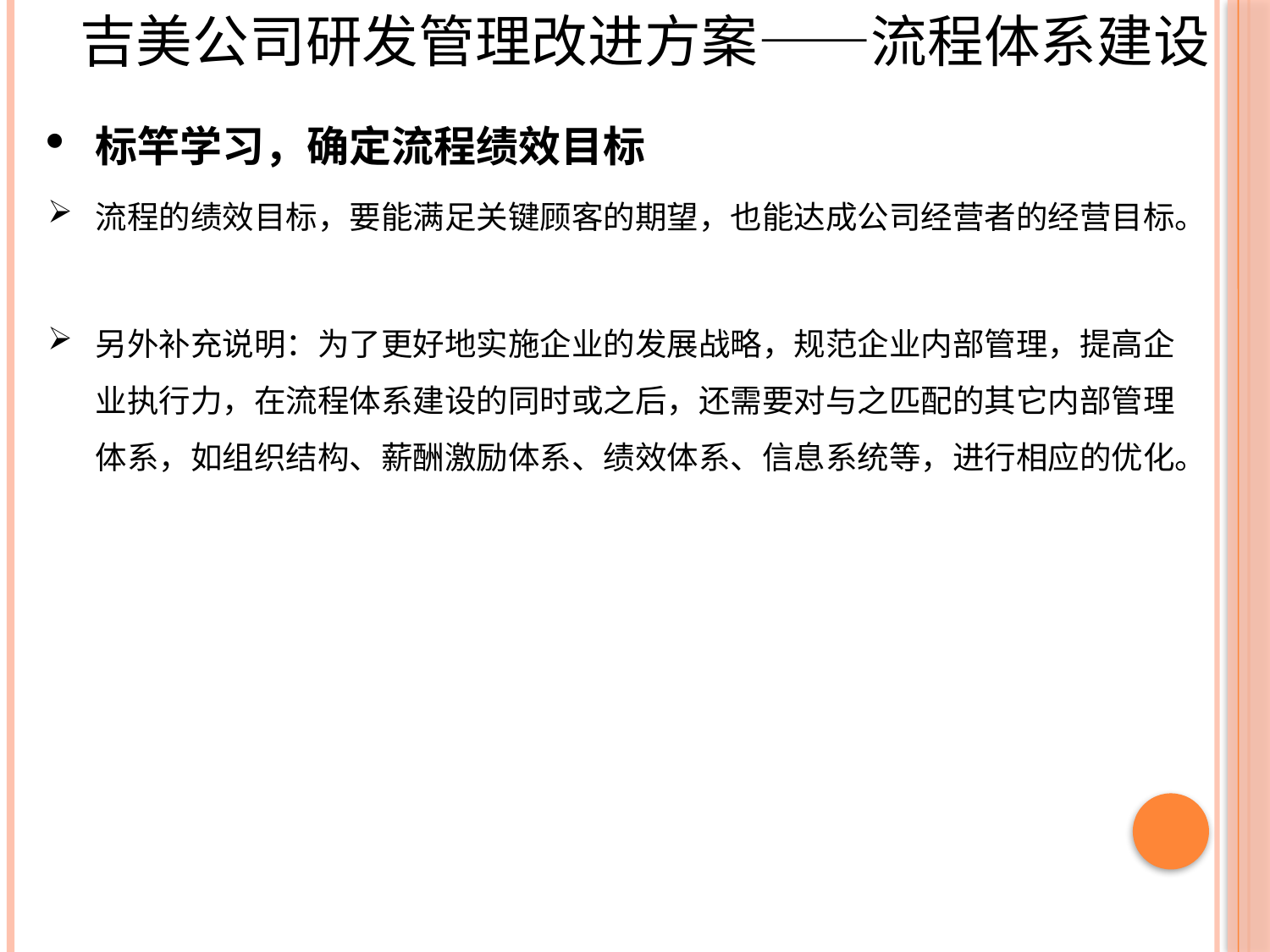

吉美公司研发管理改进方案——流程体系建设
标竿学习，确定流程绩效目标
流程的绩效目标，要能满足关键顾客的期望，也能达成公司经营者的经营目标。

另外补充说明：为了更好地实施企业的发展战略，规范企业内部管理，提高企业执行力，在流程体系建设的同时或之后，还需要对与之匹配的其它内部管理体系，如组织结构、薪酬激励体系、绩效体系、信息系统等，进行相应的优化。